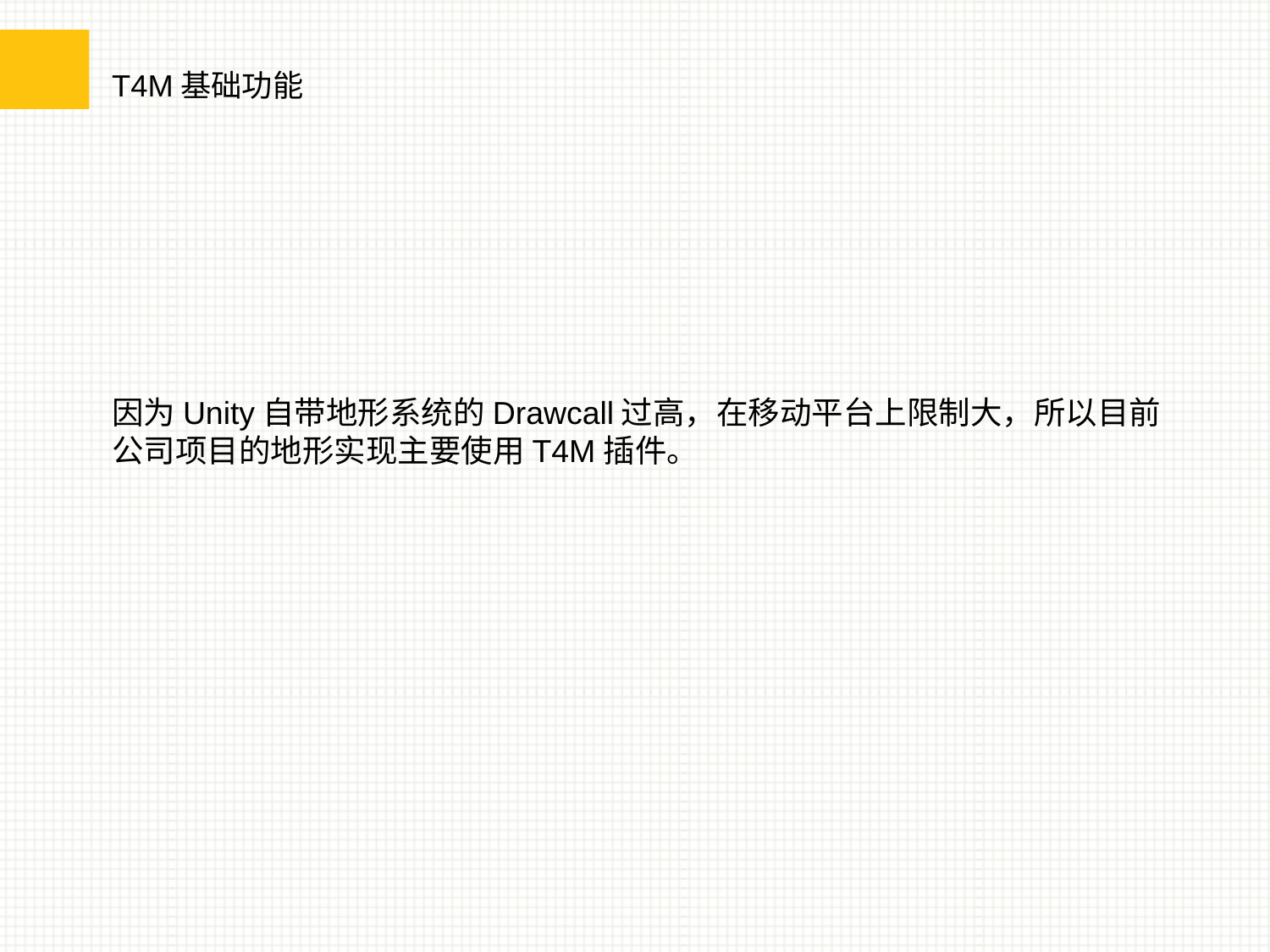

T4M基础功能
因为Unity自带地形系统的Drawcall过高，在移动平台上限制大，所以目前公司项目的地形实现主要使用T4M插件。